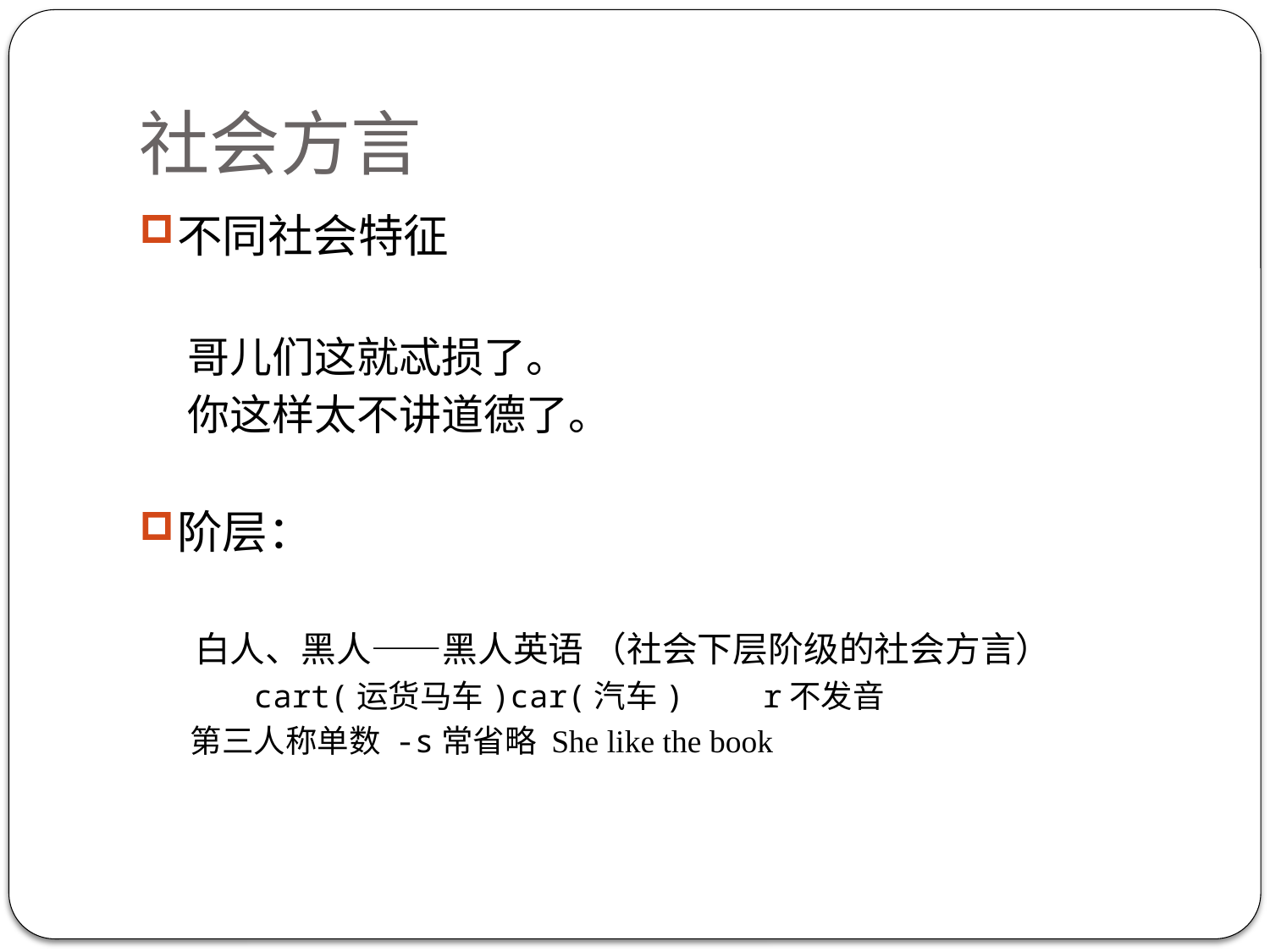

# 社会方言
不同社会特征

    哥儿们这就忒损了。
    你这样太不讲道德了。

阶层：

      白人、黑人——黑人英语 （社会下层阶级的社会方言）
      cart(运货马车)car(汽车)　　r不发音
      第三人称单数 -s常省略 She like the book